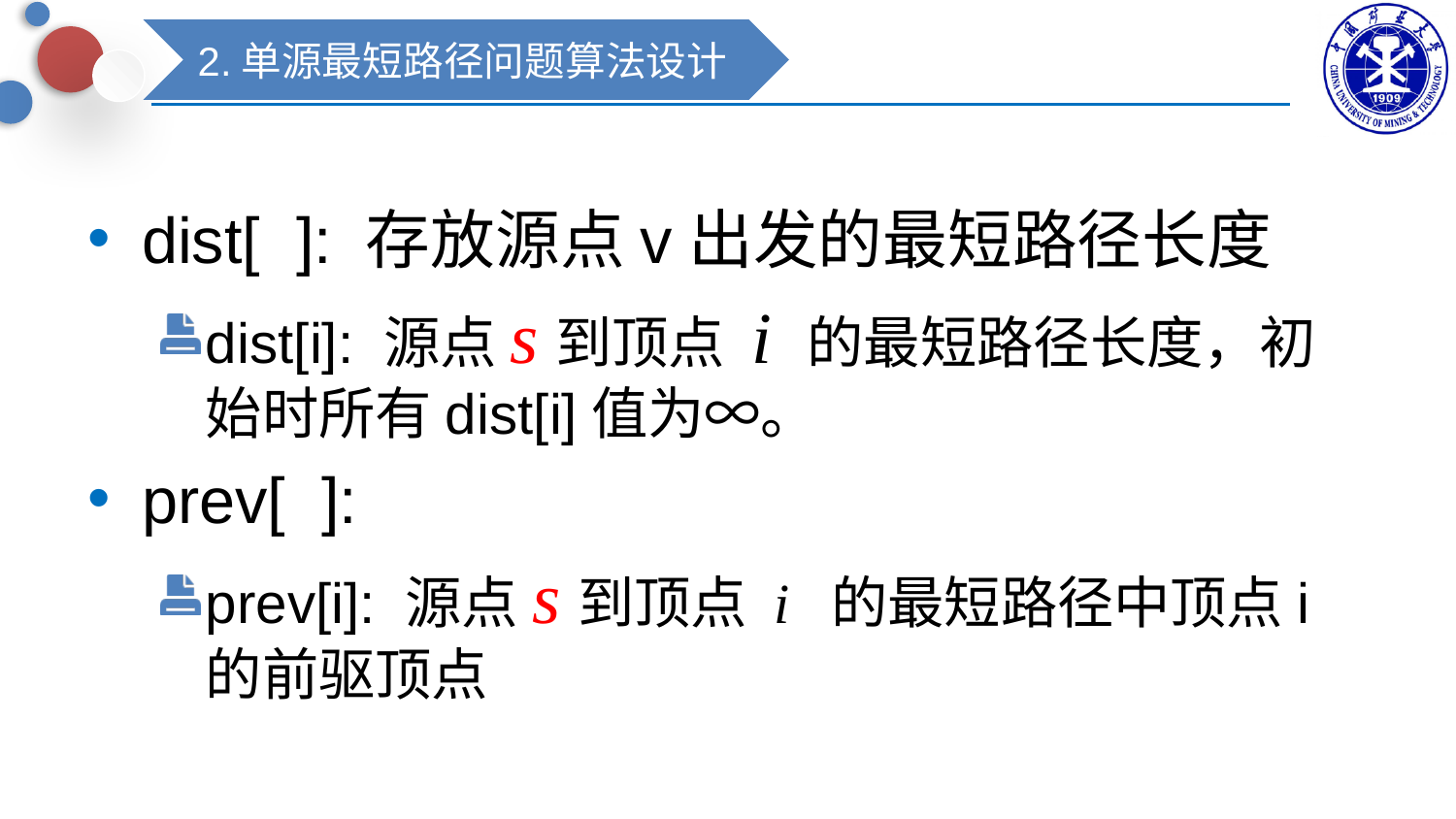

2.单源最短路径问题算法设计
dist[  ]: 存放源点v出发的最短路径长度
dist[i]: 源点s到顶点 i 的最短路径长度，初始时所有dist[i]值为∞。
prev[  ]:
prev[i]: 源点s到顶点 i  的最短路径中顶点i的前驱顶点